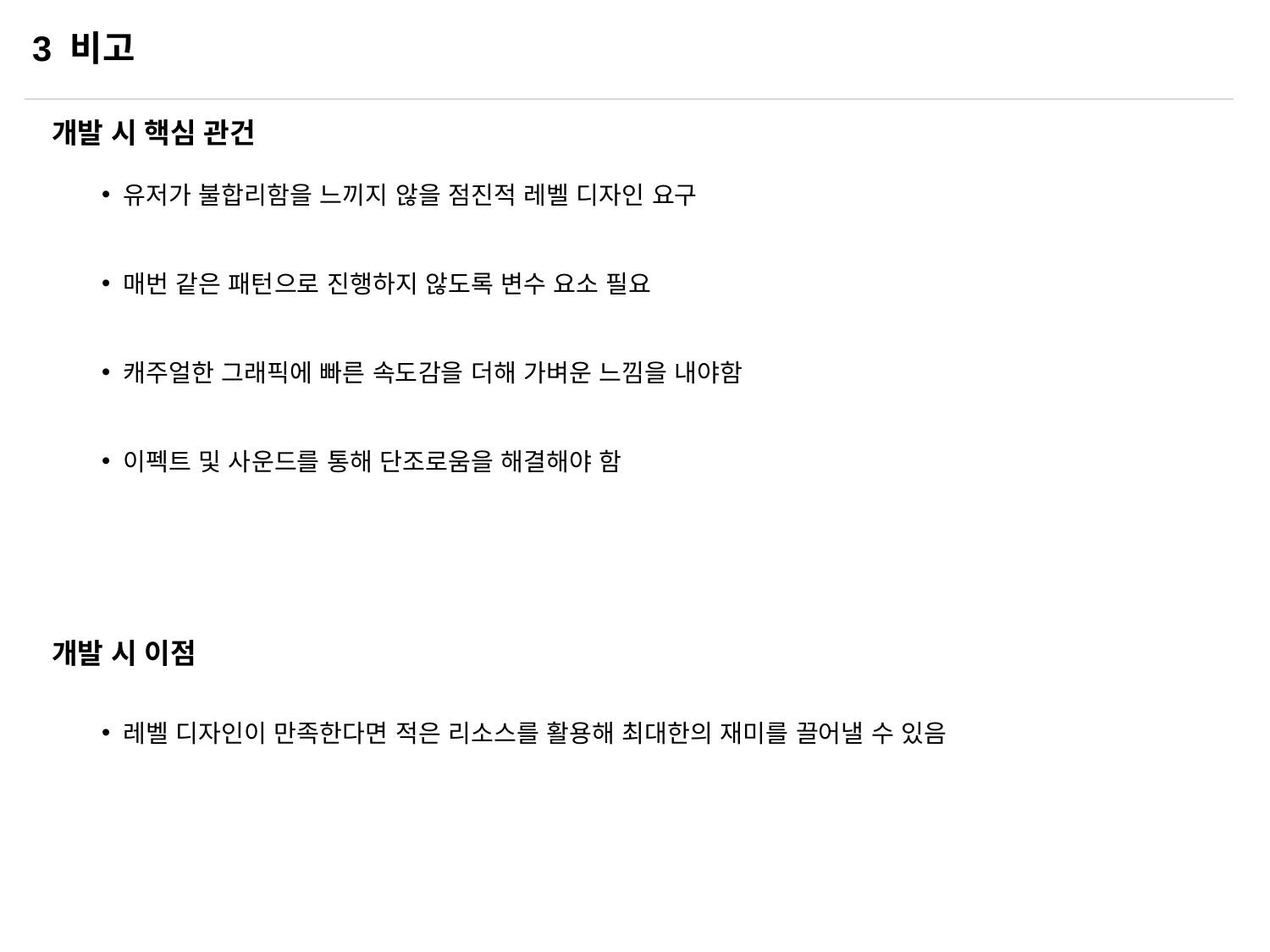

3 비고
  개발 시 핵심 관건
 유저가 불합리함을 느끼지 않을 점진적 레벨 디자인 요구

 매번 같은 패턴으로 진행하지 않도록 변수 요소 필요

 캐주얼한 그래픽에 빠른 속도감을 더해 가벼운 느낌을 내야함

 이펙트 및 사운드를 통해 단조로움을 해결해야 함
  개발 시 이점
 레벨 디자인이 만족한다면 적은 리소스를 활용해 최대한의 재미를 끌어낼 수 있음